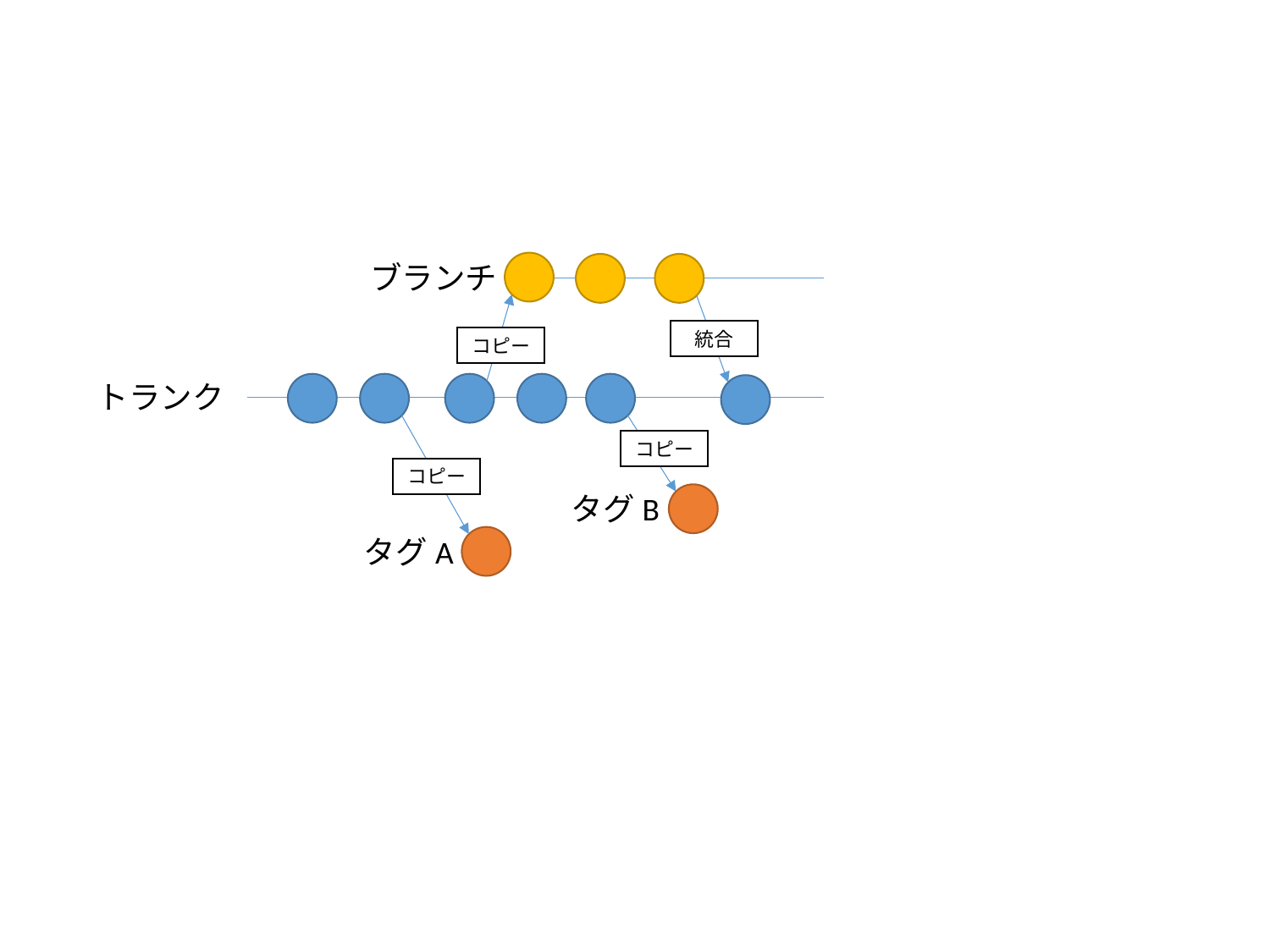

ブランチ

統合
コピー
トランク

コピー
コピー
タグB

タグA